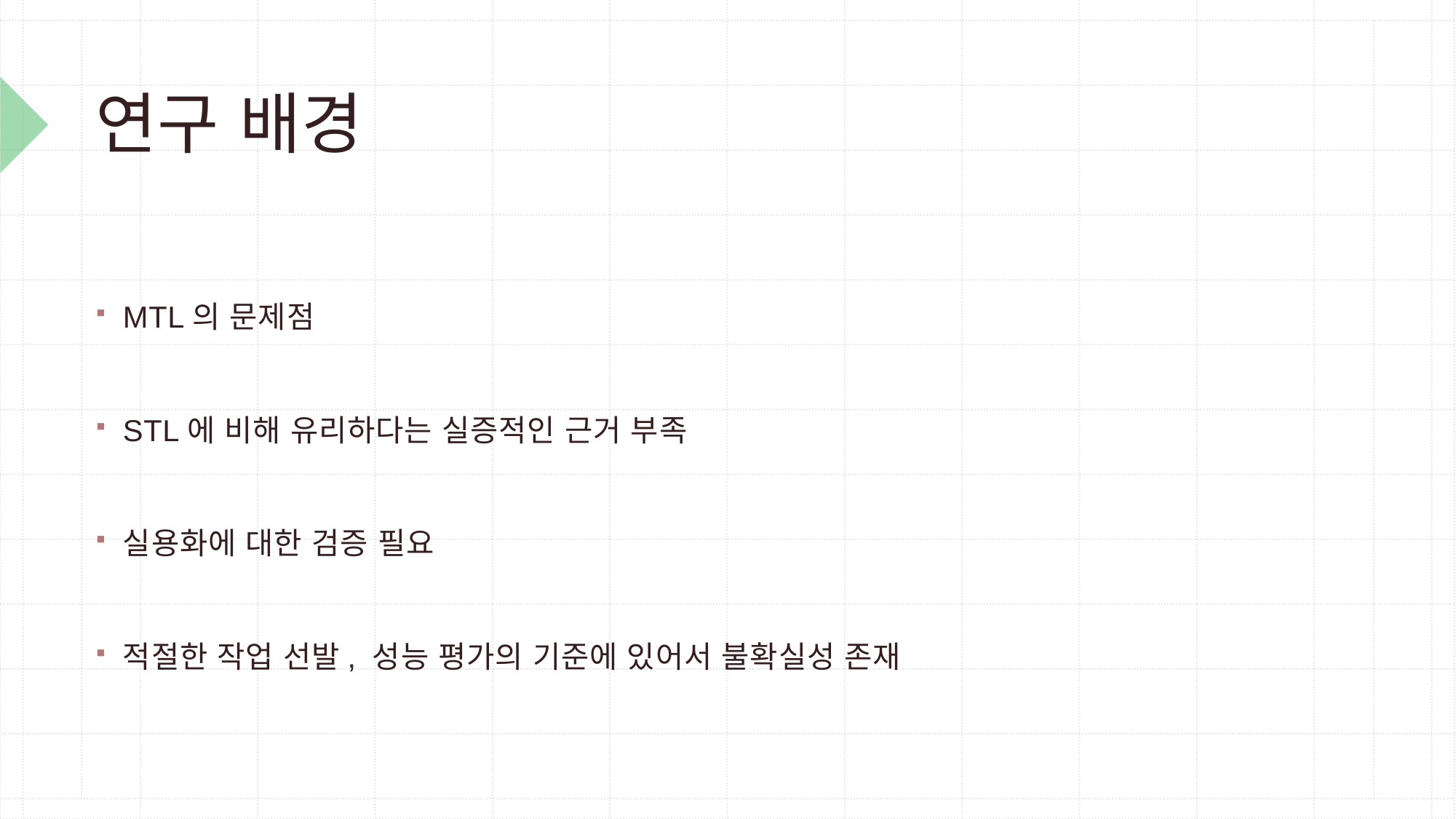

# 연구 배경
MTL의 문제점

STL에 비해 유리하다는 실증적인 근거 부족

실용화에 대한 검증 필요

적절한 작업 선발, 성능 평가의 기준에 있어서 불확실성 존재